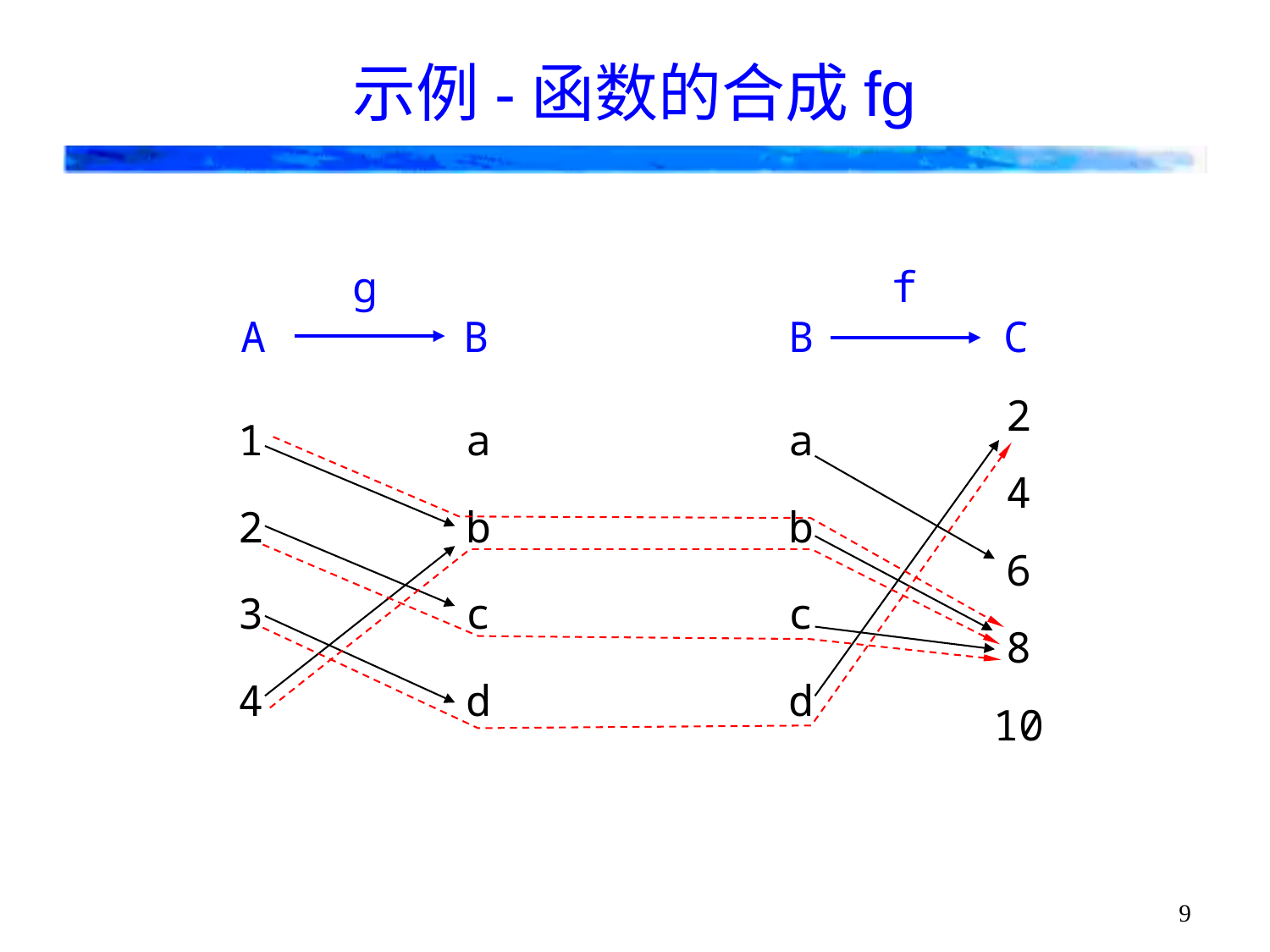

# 示例-函数的合成fg
g
f
A
B
B
C
| 2 |
| --- |
| 4 |
| 6 |
| 8 |
| 10 |
| 1 |
| --- |
| 2 |
| 3 |
| 4 |
| a |
| --- |
| b |
| c |
| d |
| a |
| --- |
| b |
| c |
| d |

9